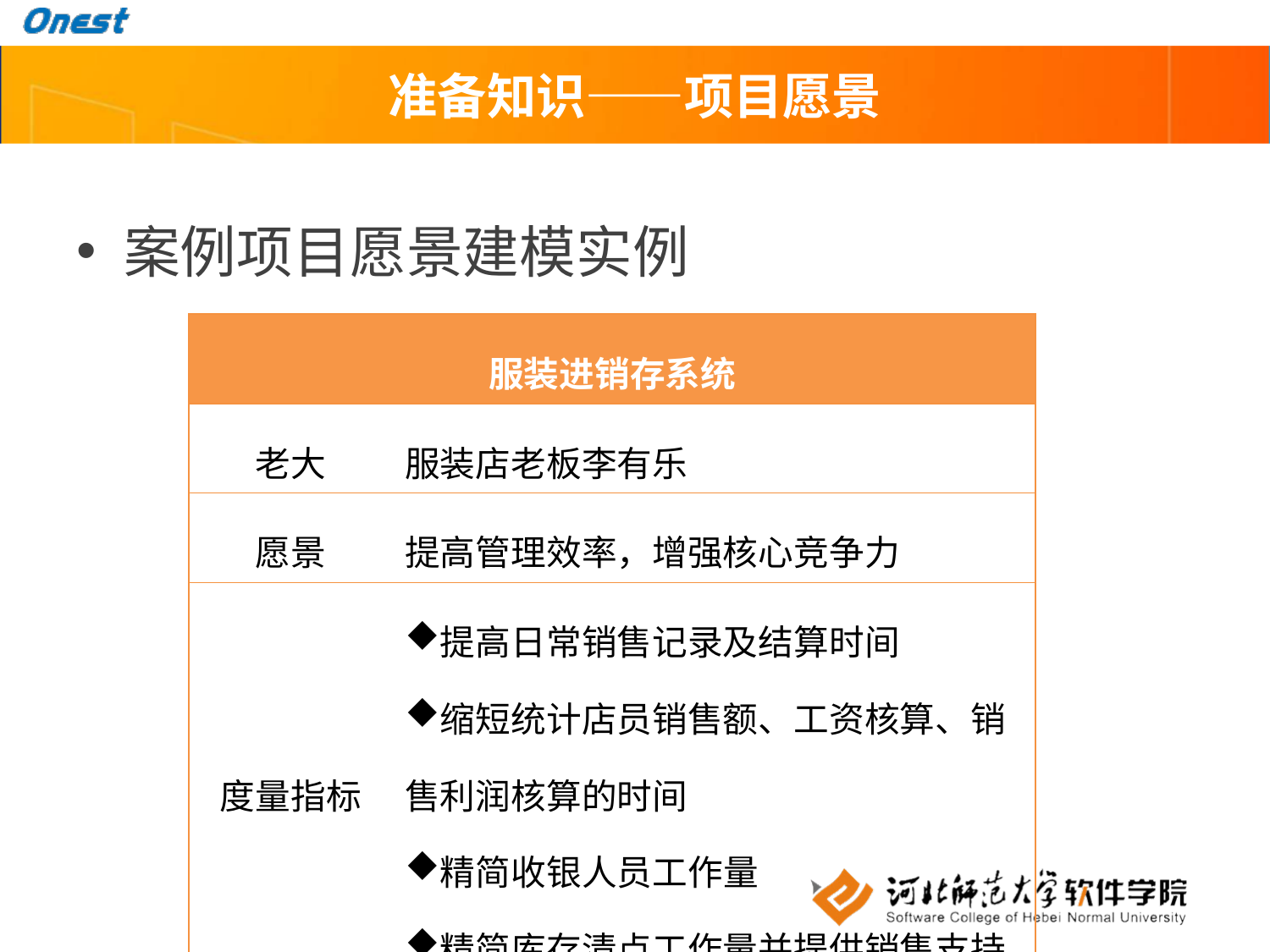

# 准备知识——项目愿景
案例项目愿景建模实例

| 服装进销存系统 |  |
| --- | --- |
| 老大 | 服装店老板李有乐 |
| 愿景 | 提高管理效率，增强核心竞争力 |
| 度量指标 | 提高日常销售记录及结算时间 缩短统计店员销售额、工资核算、销售利润核算的时间 精简收银人员工作量 精简库存清点工作量并提供销售支持 |